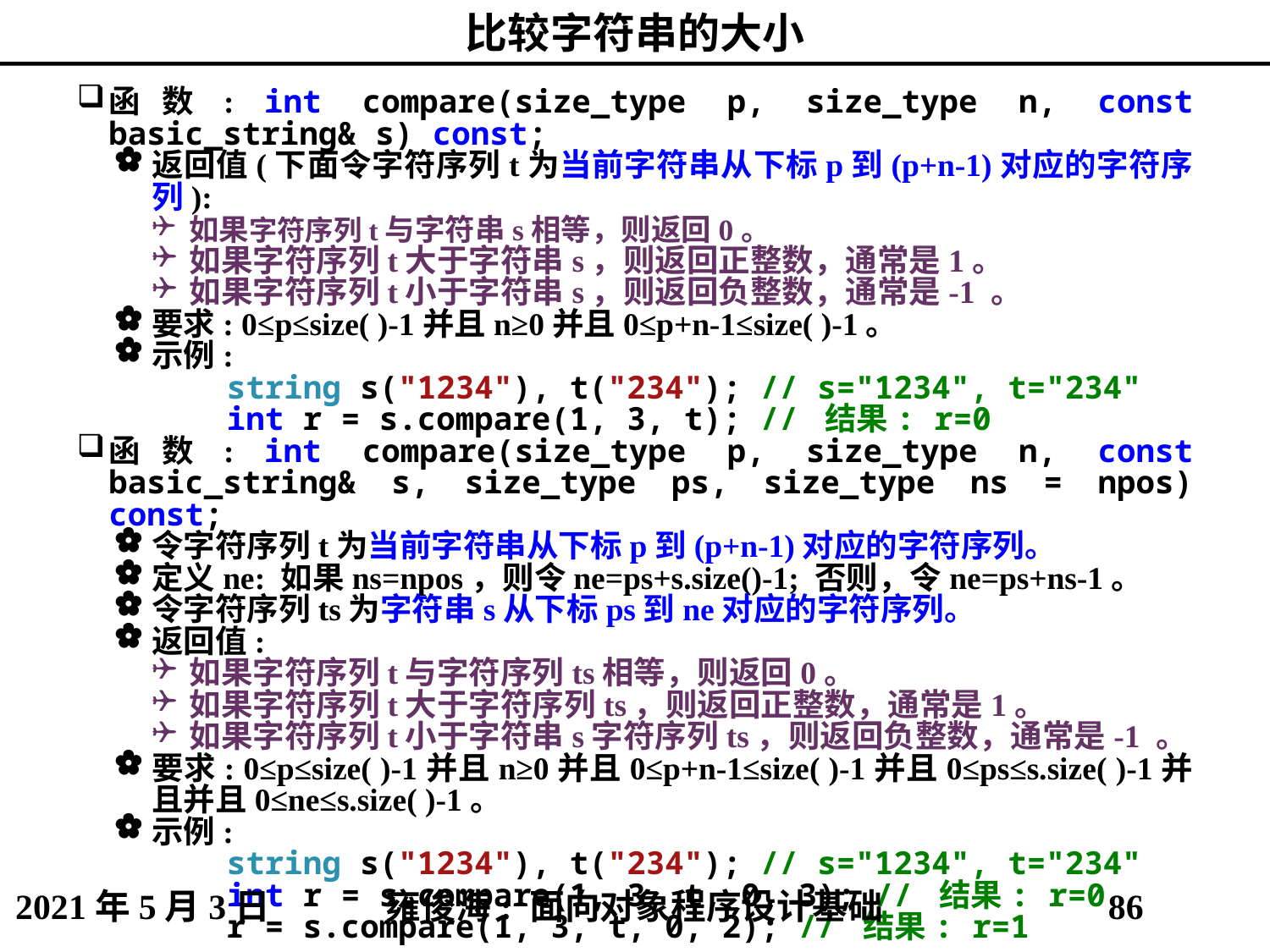

# 比较字符串的大小

函数: int compare(size_type p, size_type n, const basic_string& s) const;
返回值(下面令字符序列t为当前字符串从下标p到(p+n-1)对应的字符序列):
如果字符序列t与字符串s相等，则返回0。
如果字符序列t大于字符串s，则返回正整数，通常是1。
如果字符序列t小于字符串s，则返回负整数，通常是-1 。
要求: 0≤p≤size( )-1并且n≥0并且0≤p+n-1≤size( )-1。
示例:
string s("1234"), t("234"); // s="1234", t="234"
int r = s.compare(1, 3, t); // 结果: r=0
函数: int compare(size_type p, size_type n, const basic_string& s, size_type ps, size_type ns = npos) const;
令字符序列t为当前字符串从下标p到(p+n-1)对应的字符序列。
定义ne: 如果ns=npos，则令ne=ps+s.size()-1; 否则，令ne=ps+ns-1。
令字符序列ts为字符串s从下标ps到ne对应的字符序列。
返回值:
如果字符序列t与字符序列ts相等，则返回0。
如果字符序列t大于字符序列ts，则返回正整数，通常是1。
如果字符序列t小于字符串s字符序列ts，则返回负整数，通常是-1 。
要求: 0≤p≤size( )-1并且n≥0并且0≤p+n-1≤size( )-1并且0≤ps≤s.size( )-1并且并且0≤ne≤s.size( )-1。
示例:
string s("1234"), t("234"); // s="1234", t="234"
int r = s.compare(1, 3, t, 0, 3); // 结果: r=0
r = s.compare(1, 3, t, 0, 2); // 结果: r=1
2021年5月3日
雍俊海: 面向对象程序设计基础
86